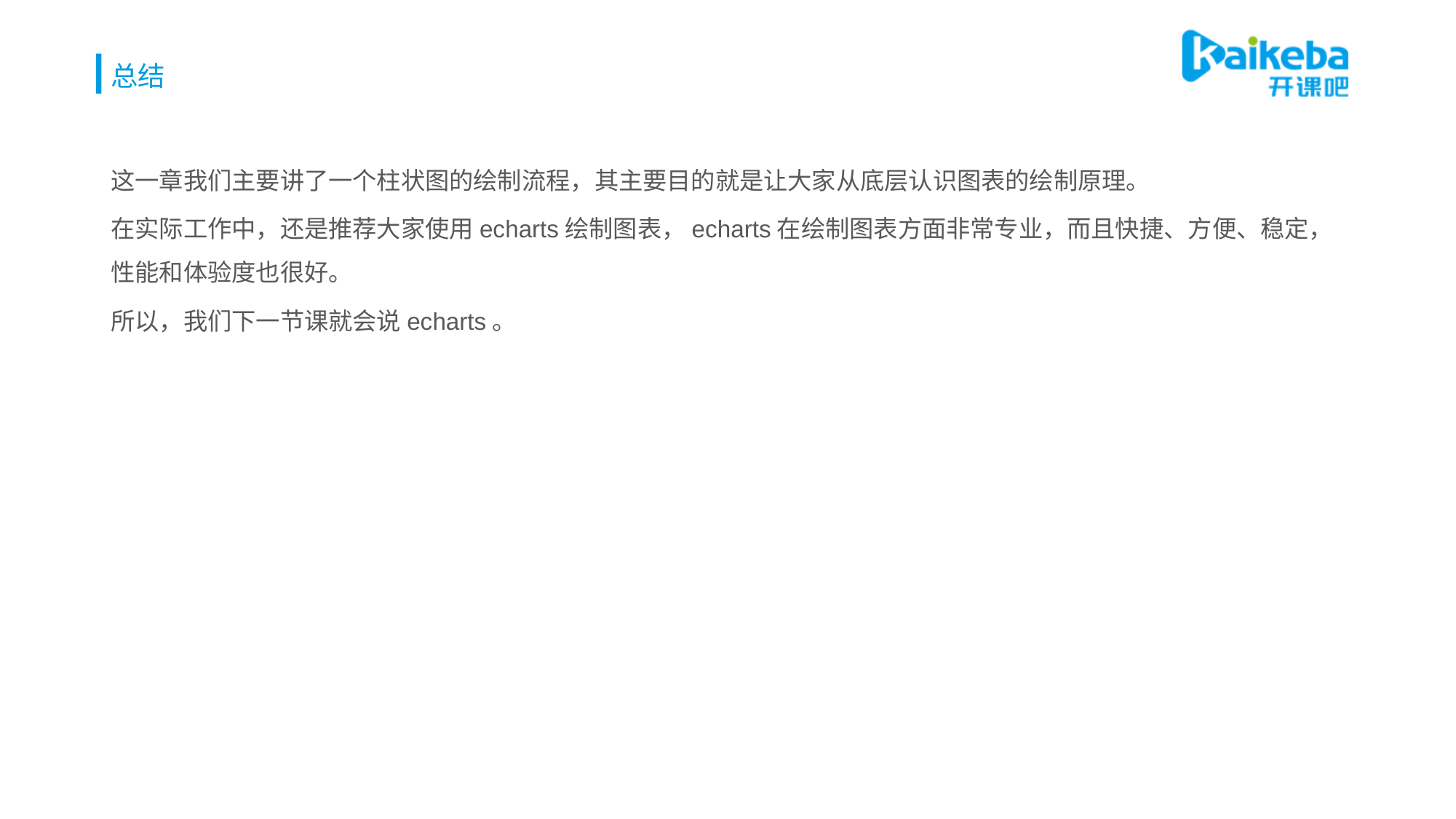

# 总结
这一章我们主要讲了一个柱状图的绘制流程，其主要目的就是让大家从底层认识图表的绘制原理。
在实际工作中，还是推荐大家使用echarts绘制图表，echarts在绘制图表方面非常专业，而且快捷、方便、稳定，性能和体验度也很好。
所以，我们下一节课就会说echarts。